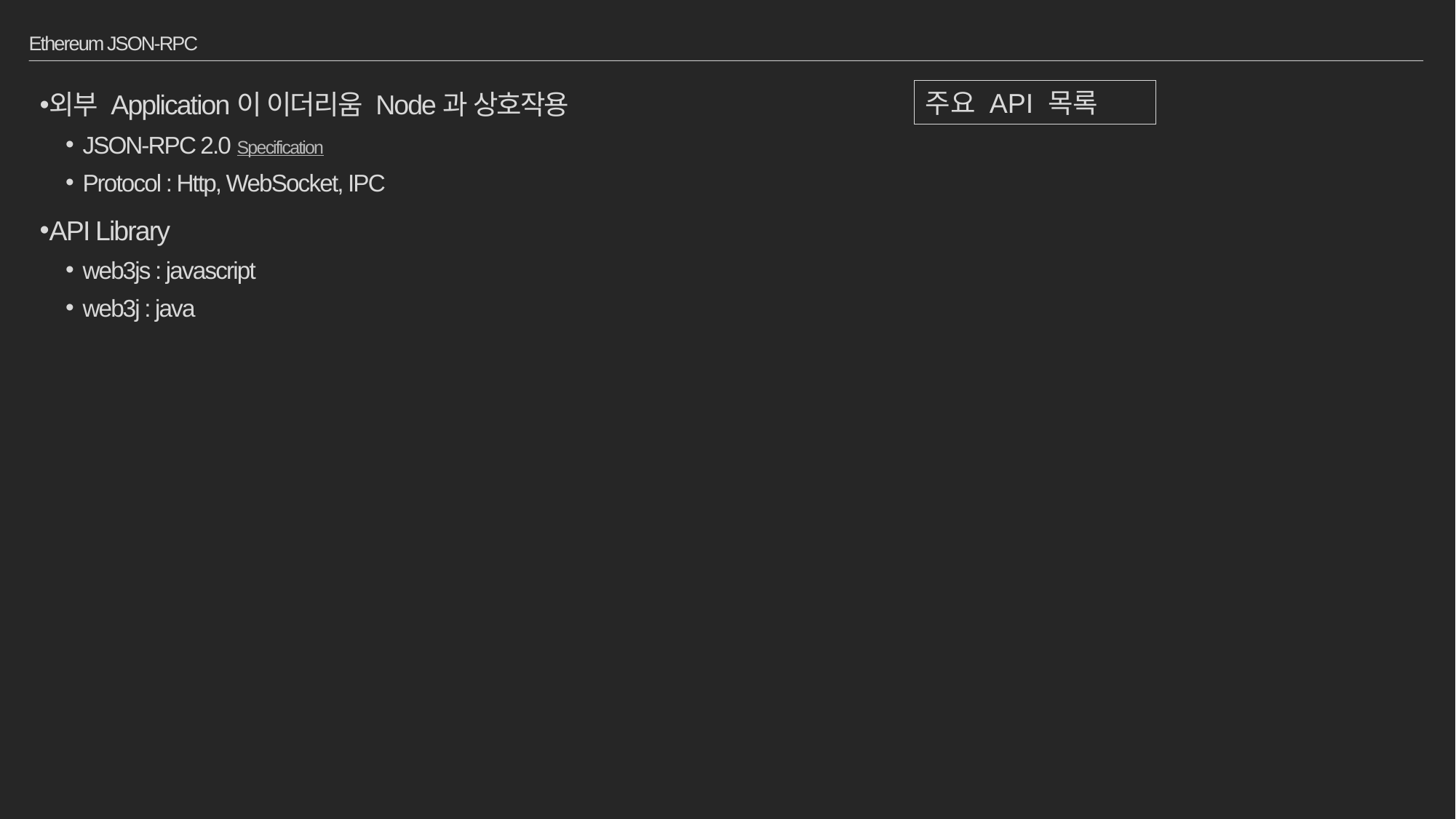

# Ethereum JSON-RPC
외부 Application이 이더리움 Node과 상호작용
JSON-RPC 2.0 Specification
Protocol : Http, WebSocket, IPC
API Library
web3js : javascript
web3j : java

주요 API 목록